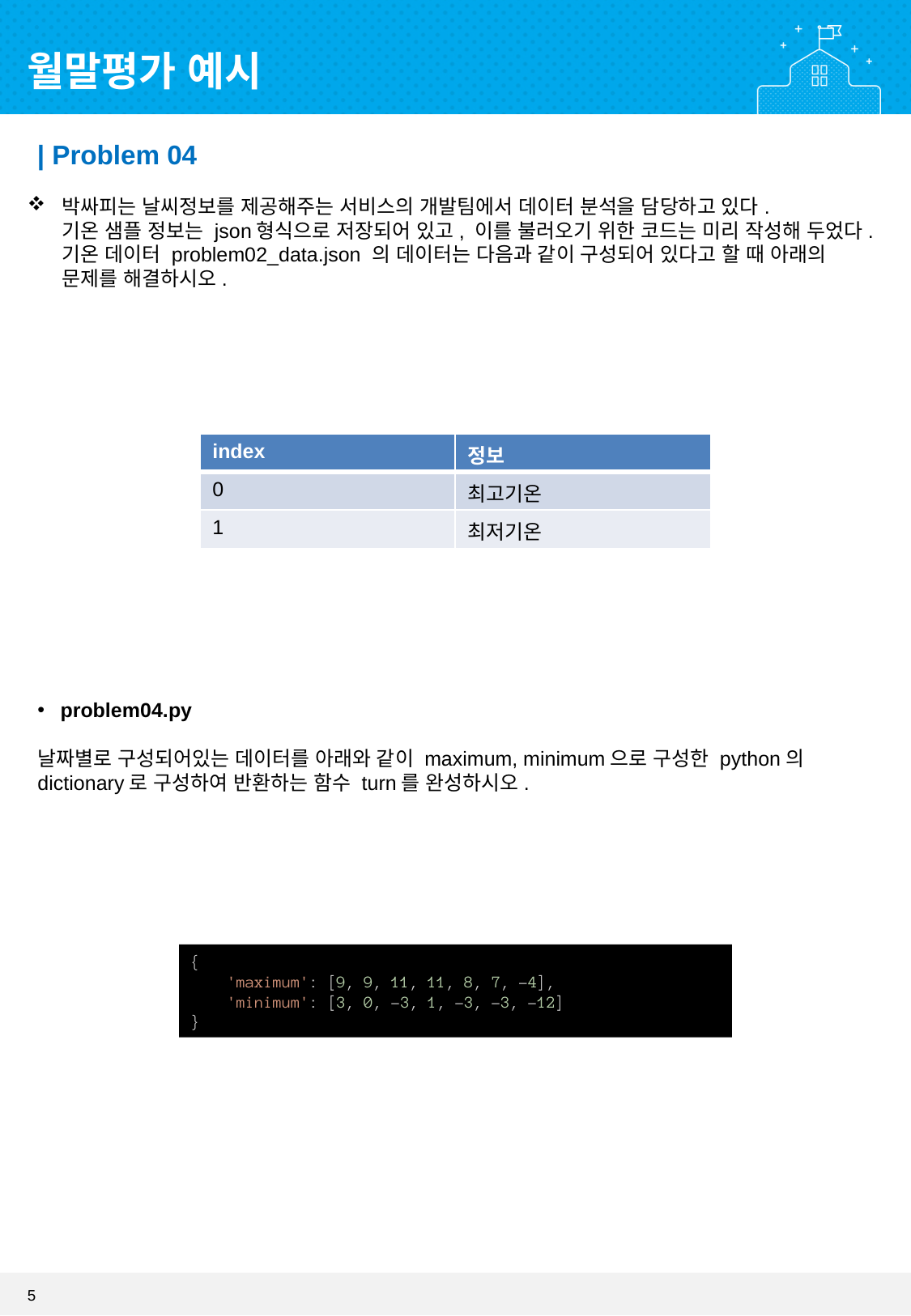

월말평가 예시
| Problem 04
박싸피는 날씨정보를 제공해주는 서비스의 개발팀에서 데이터 분석을 담당하고 있다.
기온 샘플 정보는 json형식으로 저장되어 있고, 이를 불러오기 위한 코드는 미리 작성해 두었다. 기온 데이터 problem02_data.json 의 데이터는 다음과 같이 구성되어 있다고 할 때 아래의 문제를 해결하시오.
| index | 정보 |
| --- | --- |
| 0 | 최고기온 |
| 1 | 최저기온 |
problem04.py

날짜별로 구성되어있는 데이터를 아래와 같이 maximum, minimum으로 구성한 python의 dictionary로 구성하여 반환하는 함수 turn를 완성하시오.
{
    'maximum': [9, 9, 11, 11, 8, 7, -4],
    'minimum': [3, 0, -3, 1, -3, -3, -12]
}